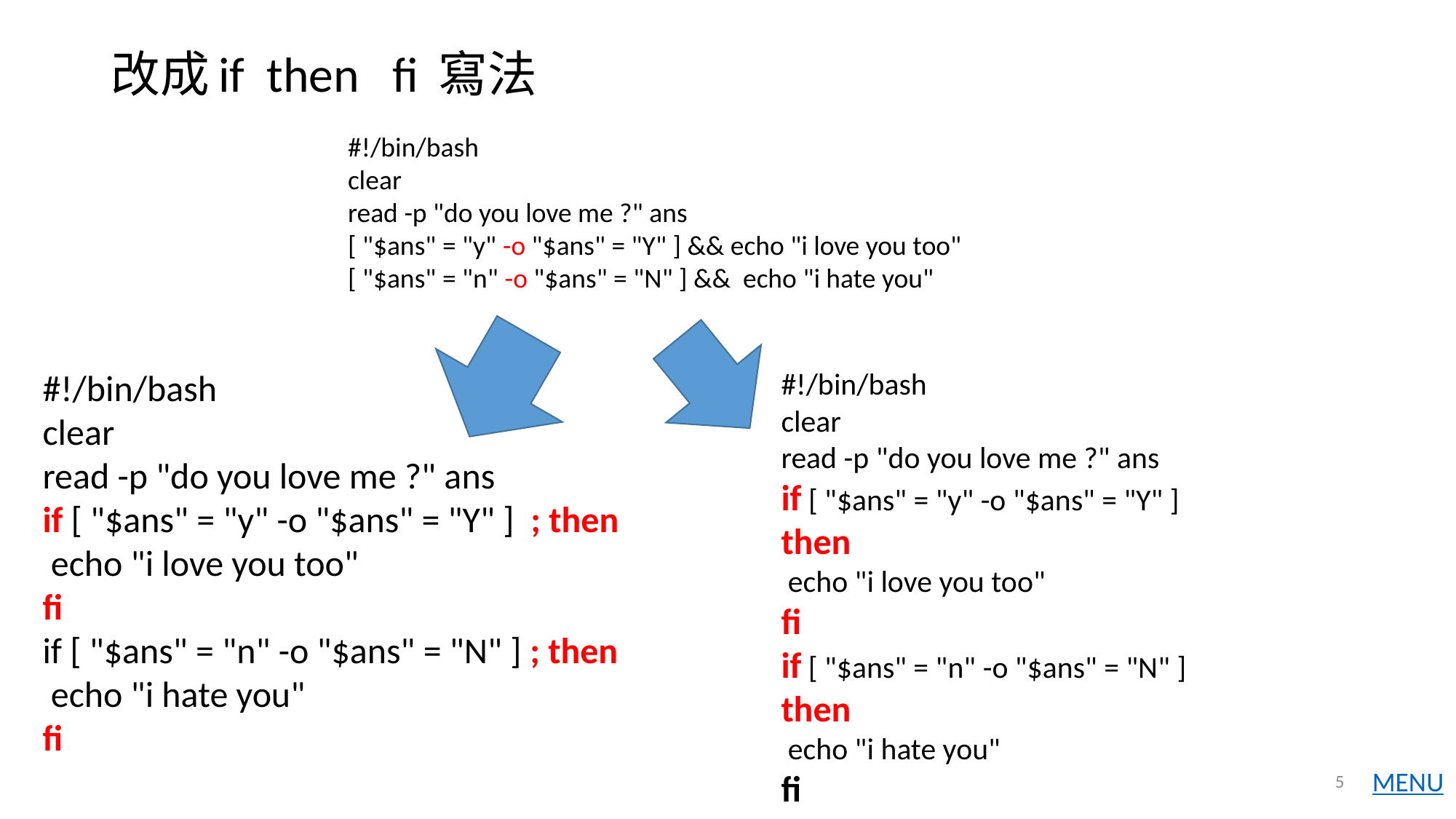

# 改成if  then   fi 寫法
#!/bin/bash
clear
read -p "do you love me ?" ans
[ "$ans" = "y" -o "$ans" = "Y" ] && echo "i love you too"
[ "$ans" = "n" -o "$ans" = "N" ] &&  echo "i hate you"

#!/bin/bash
clear
read -p "do you love me ?" ans
if [ "$ans" = "y" -o "$ans" = "Y" ]  ; then
 echo "i love you too"
fi
if [ "$ans" = "n" -o "$ans" = "N" ] ; then
 echo "i hate you"
fi
#!/bin/bash
clear
read -p "do you love me ?" ans
if [ "$ans" = "y" -o "$ans" = "Y" ]
then
 echo "i love you too"
fi
if [ "$ans" = "n" -o "$ans" = "N" ]
then
 echo "i hate you"
fi
5